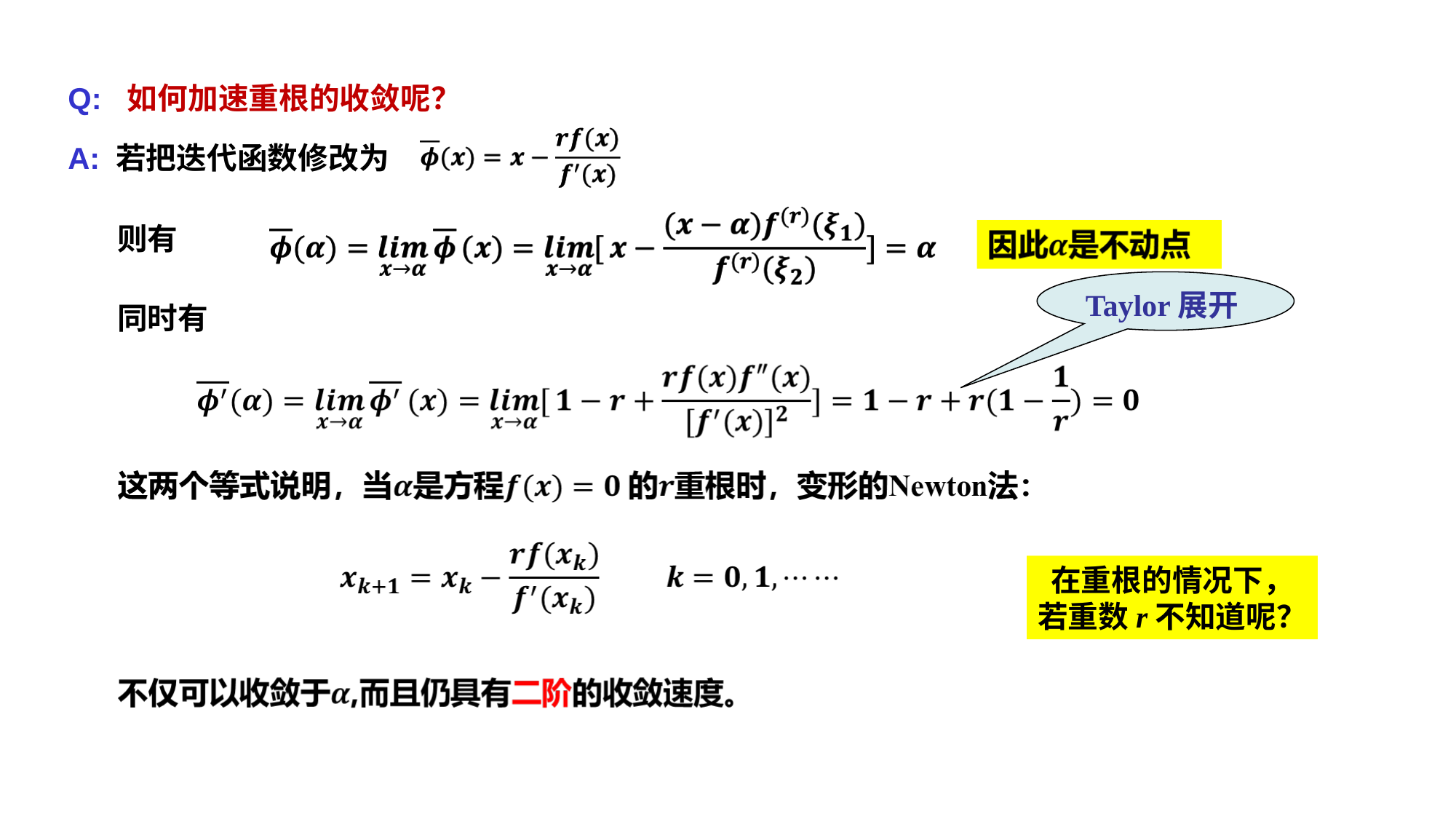

Q: 如何加速重根的收敛呢？

A: 若把迭代函数修改为

则有

Taylor展开
同时有

在重根的情况下，若重数r不知道呢？